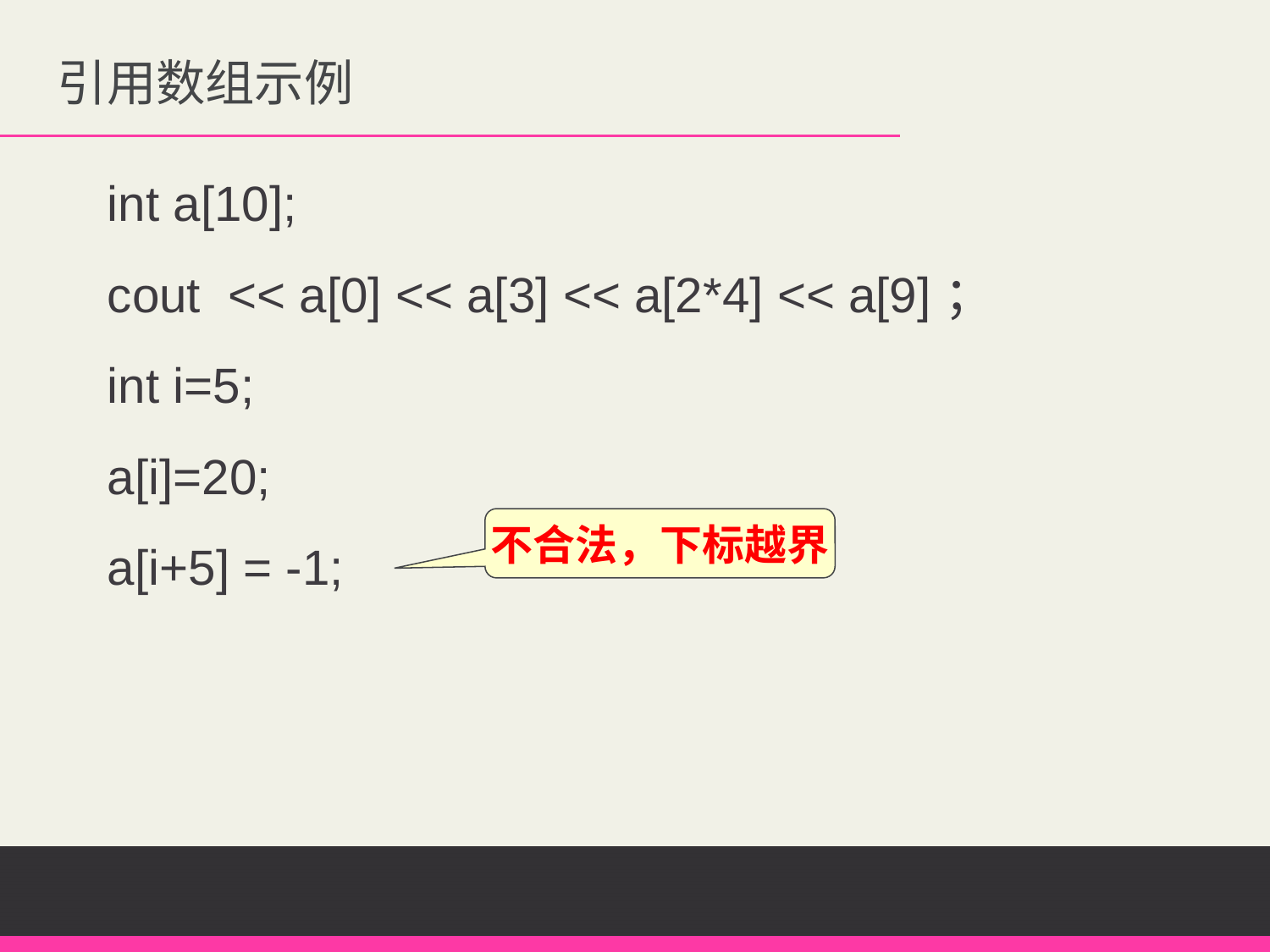

引用数组示例
int a[10];
cout  << a[0] << a[3] << a[2*4] << a[9]；
int i=5;
a[i]=20;
a[i+5] = -1;

不合法，下标越界